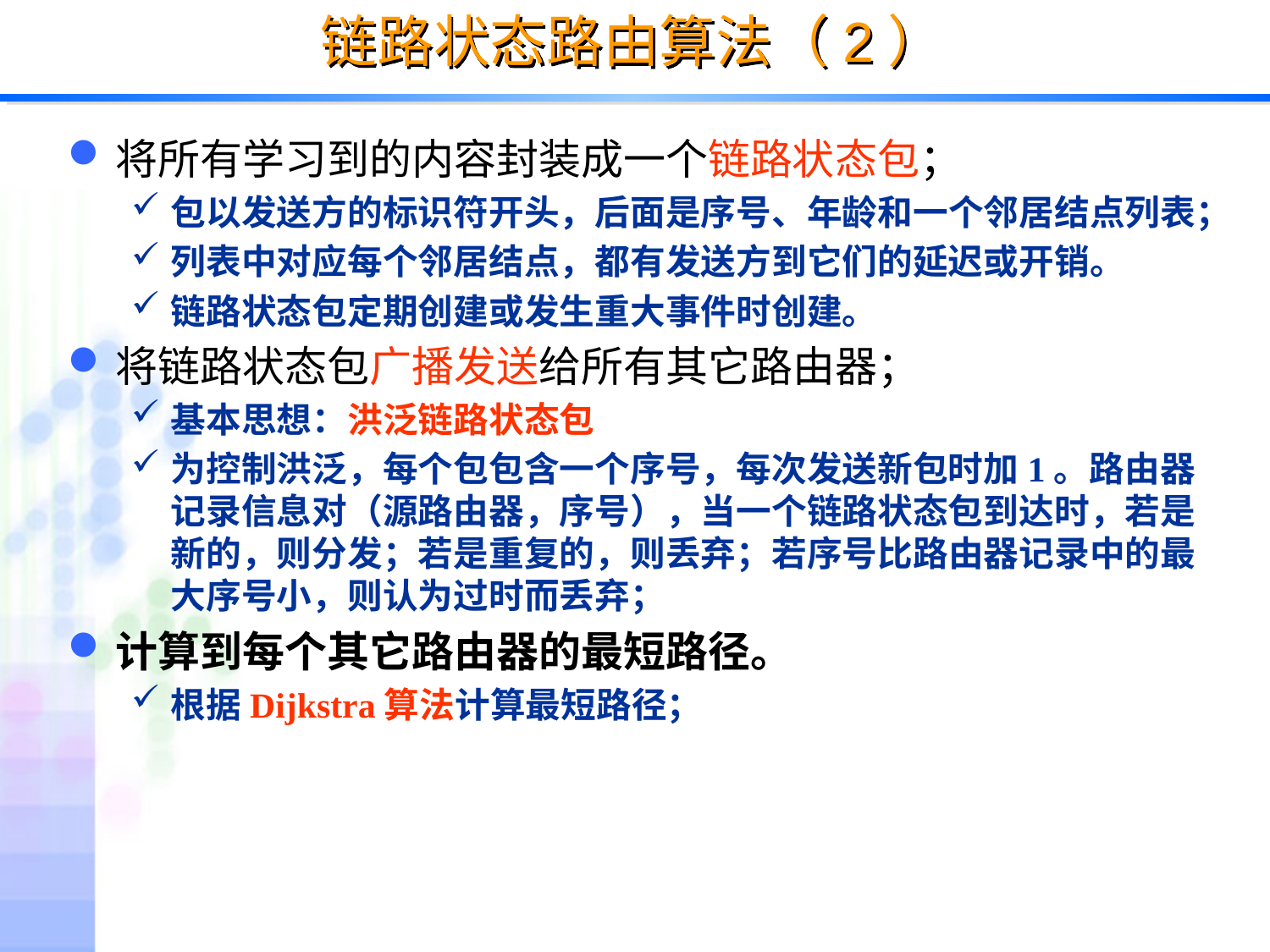

# 链路状态路由算法（2）
将所有学习到的内容封装成一个链路状态包；
包以发送方的标识符开头，后面是序号、年龄和一个邻居结点列表；
列表中对应每个邻居结点，都有发送方到它们的延迟或开销。
链路状态包定期创建或发生重大事件时创建。
将链路状态包广播发送给所有其它路由器；
基本思想：洪泛链路状态包
为控制洪泛，每个包包含一个序号，每次发送新包时加1。路由器记录信息对（源路由器，序号），当一个链路状态包到达时，若是新的，则分发；若是重复的，则丢弃；若序号比路由器记录中的最大序号小，则认为过时而丢弃；
计算到每个其它路由器的最短路径。
根据Dijkstra算法计算最短路径；